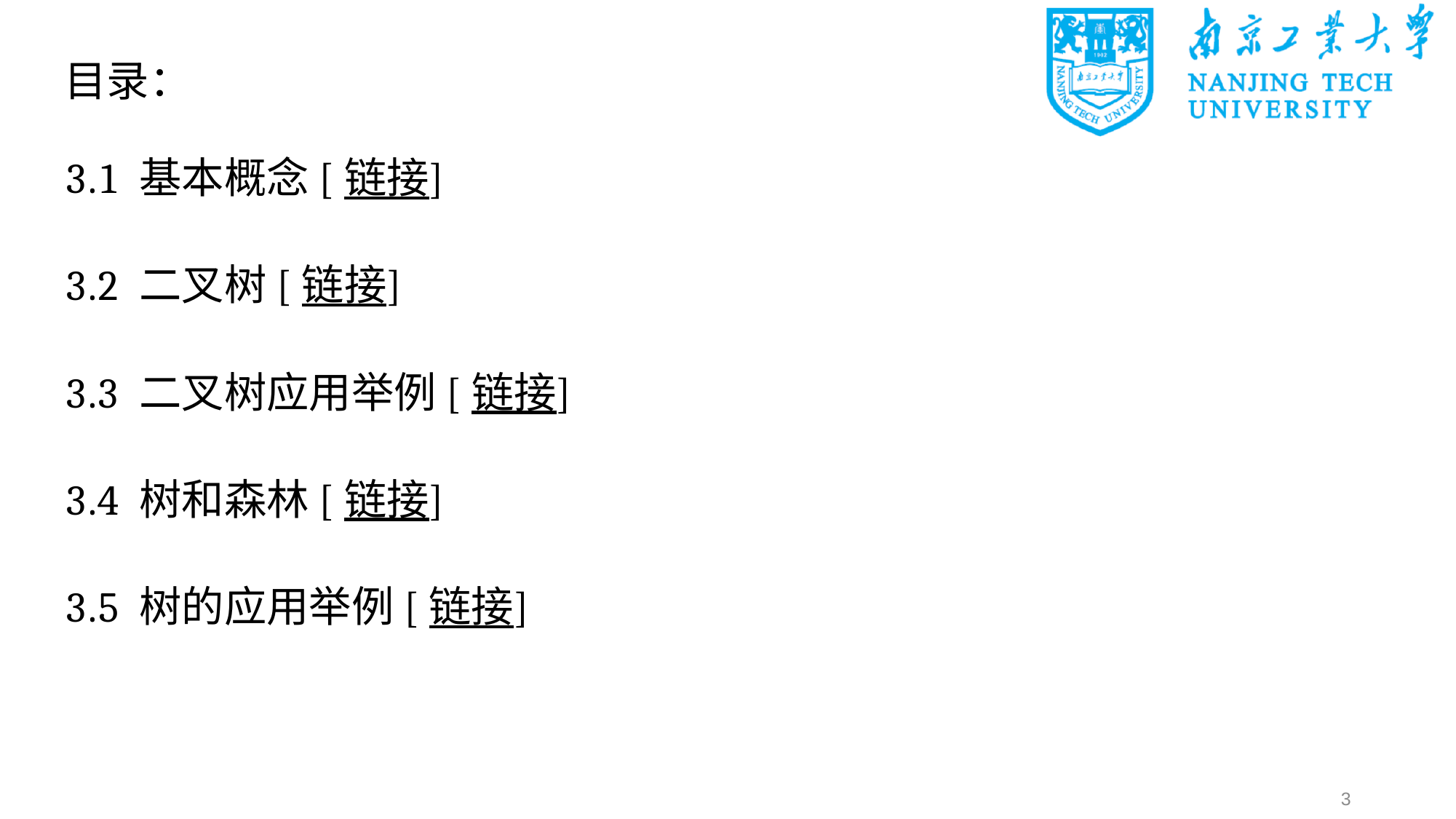

目录：
3.1 基本概念[链接]
3.2 二叉树[链接]
3.3 二叉树应用举例[链接]
3.4 树和森林[链接]
3.5 树的应用举例[链接]
3